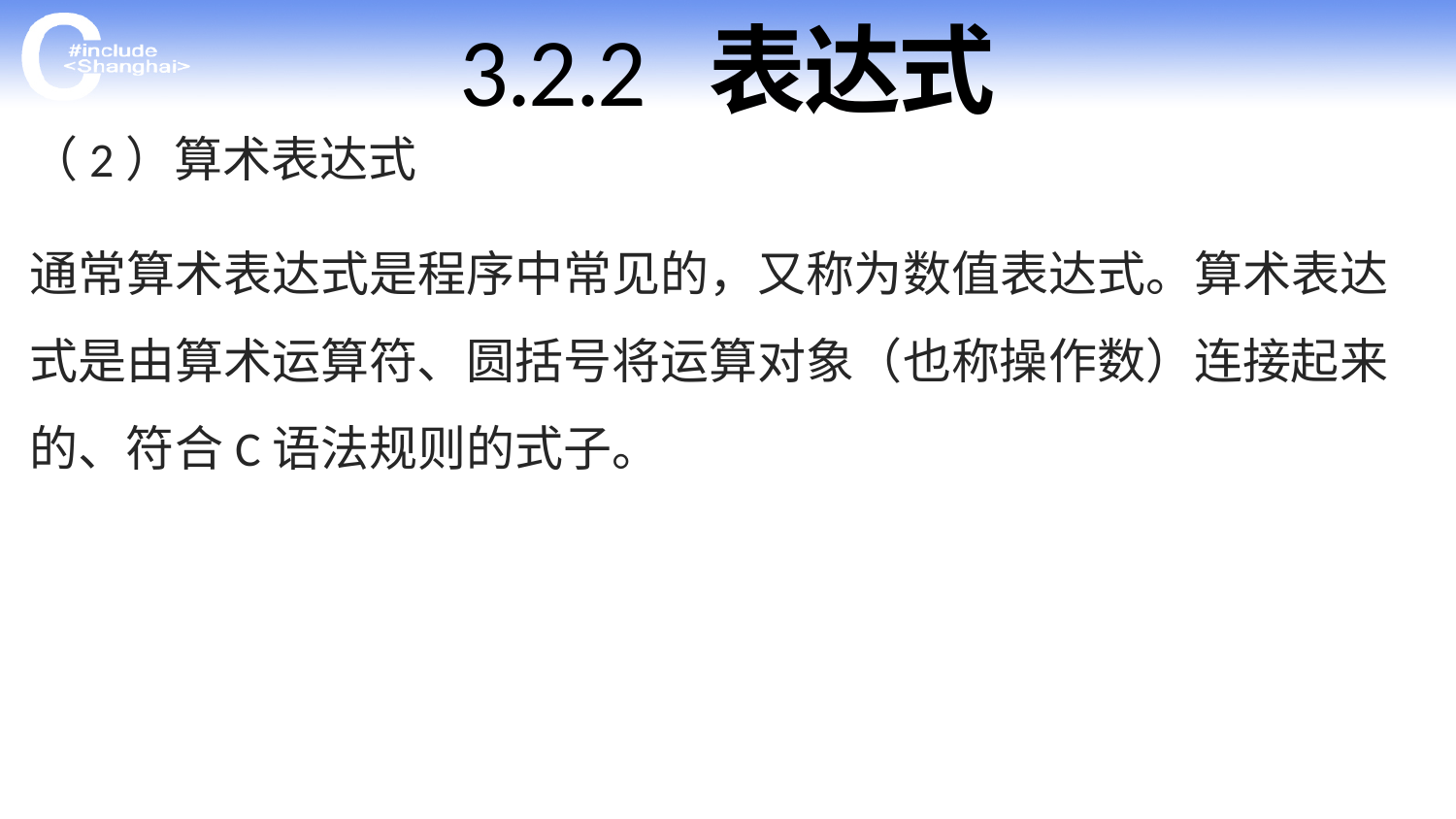

# 3.2.2  表达式
（2）算术表达式
通常算术表达式是程序中常见的，又称为数值表达式。算术表达式是由算术运算符、圆括号将运算对象（也称操作数）连接起来的、符合C语法规则的式子。